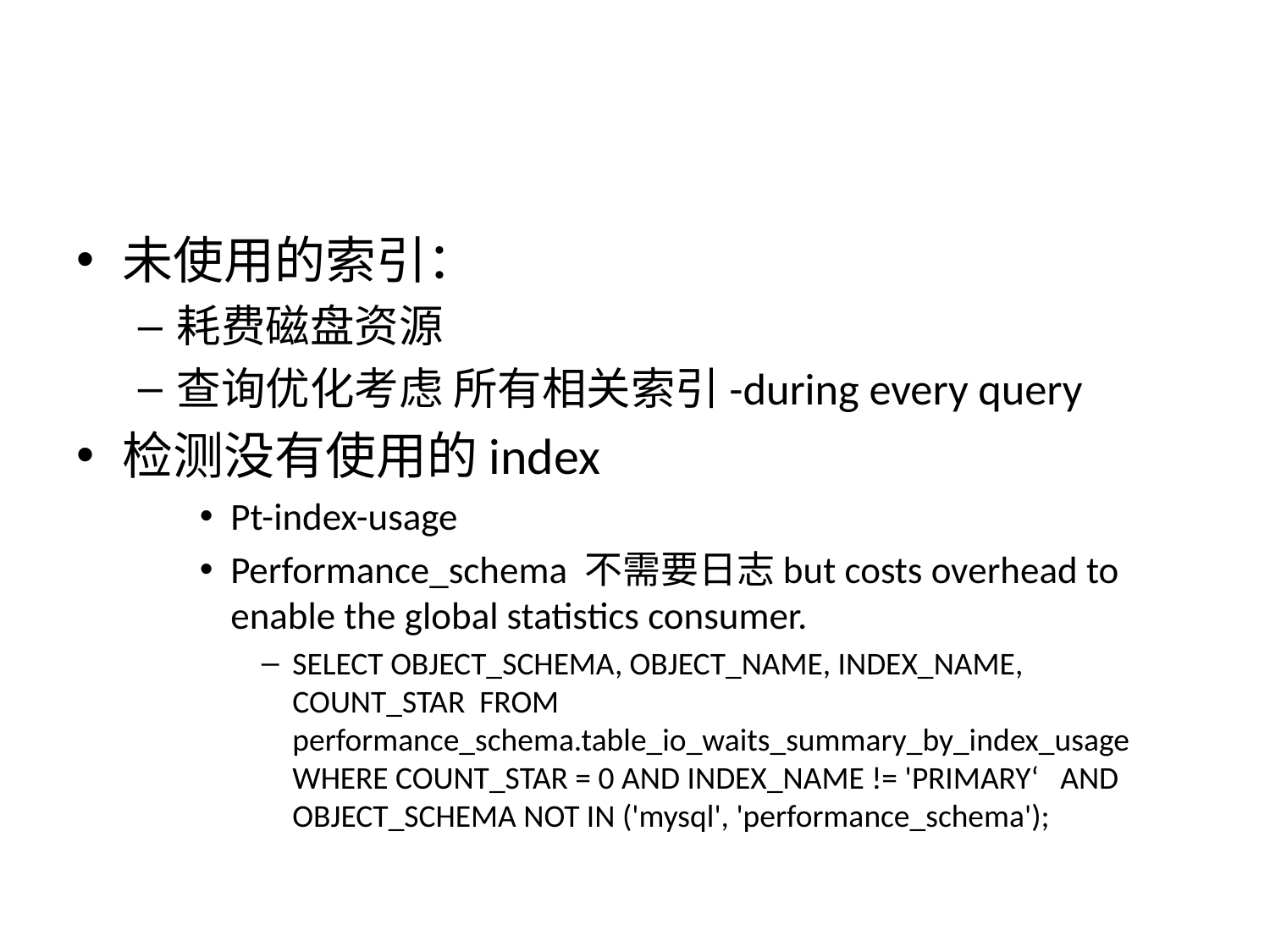

#
未使用的索引：
耗费磁盘资源
查询优化考虑 所有相关索引-during every query
检测没有使用的index
Pt-index-usage
Performance_schema 不需要日志but costs overhead to enable the global statistics consumer.
SELECT OBJECT_SCHEMA, OBJECT_NAME, INDEX_NAME, COUNT_STAR  FROM  performance_schema.table_io_waits_summary_by_index_usage  WHERE COUNT_STAR = 0 AND INDEX_NAME != 'PRIMARY‘   AND OBJECT_SCHEMA NOT IN ('mysql', 'performance_schema');